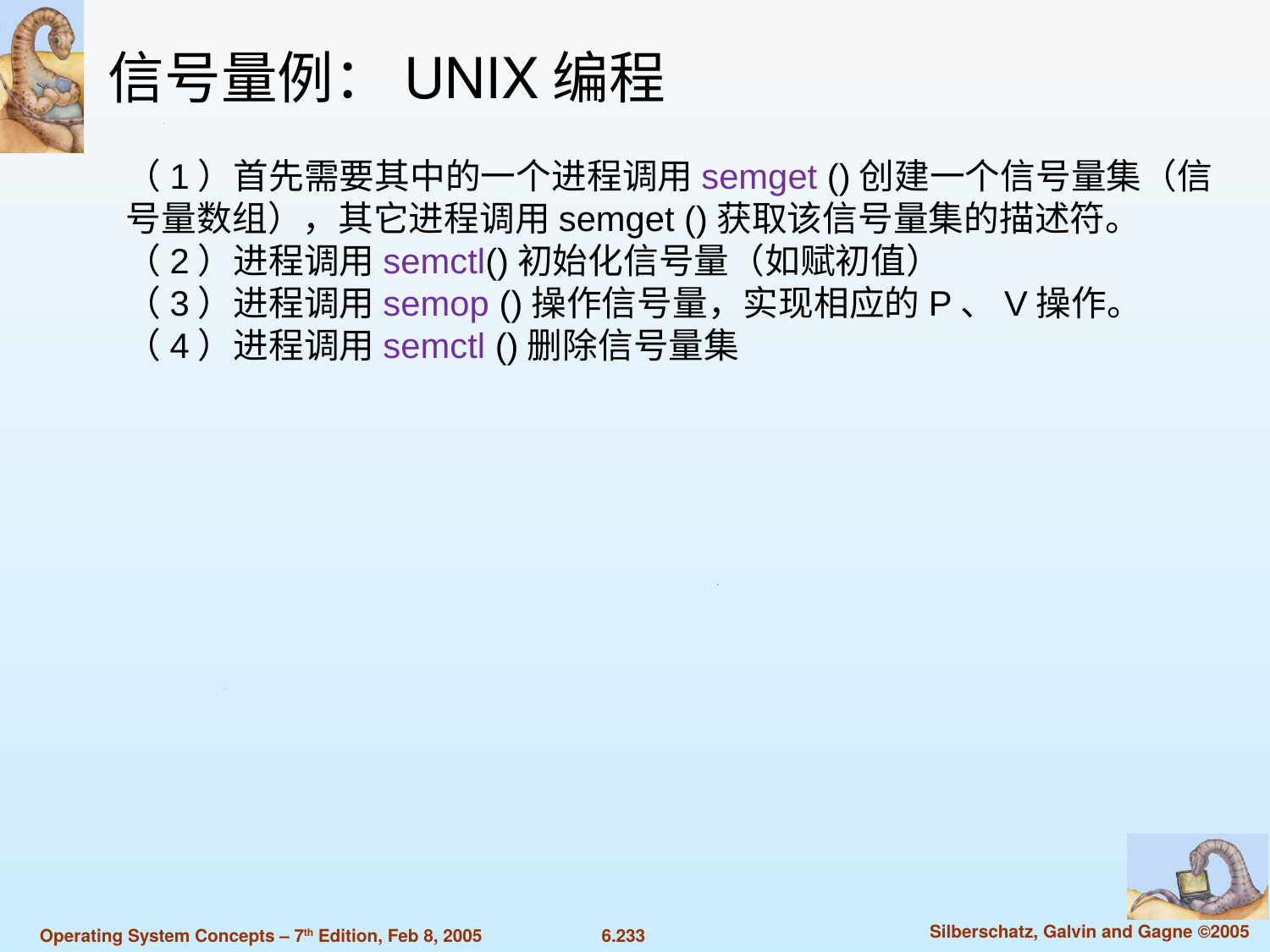

信号量例：UNIX编程
（1）首先需要其中的一个进程调用semget ()创建一个信号量集（信号量数组），其它进程调用semget ()获取该信号量集的描述符。
（2）进程调用semctl()初始化信号量（如赋初值）
（3）进程调用semop ()操作信号量，实现相应的P、V操作。
（4）进程调用semctl ()删除信号量集